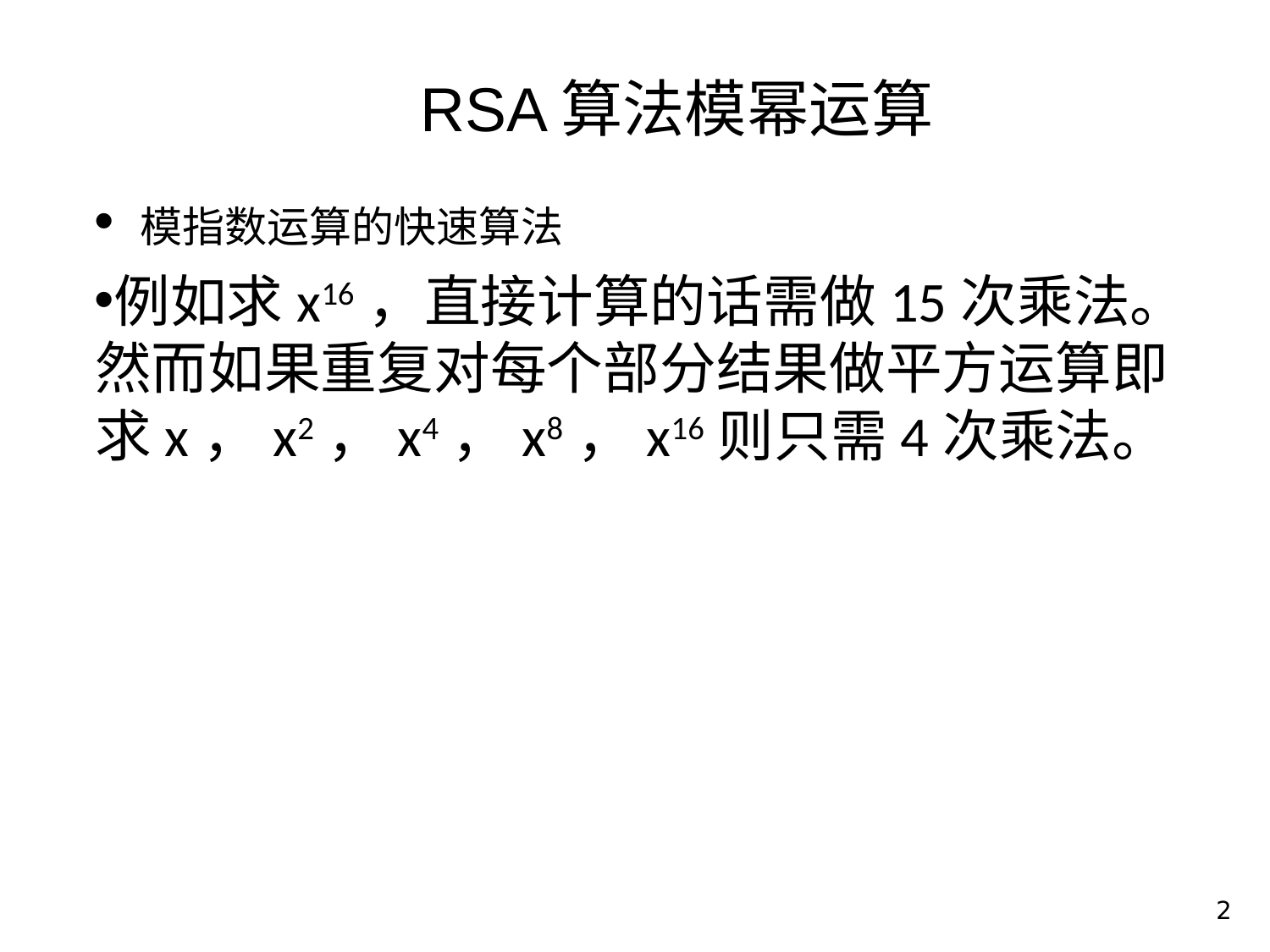

RSA算法模幂运算
 模指数运算的快速算法
例如求x16，直接计算的话需做15次乘法。然而如果重复对每个部分结果做平方运算即求x，x2，x4，x8，x16则只需4次乘法。
2